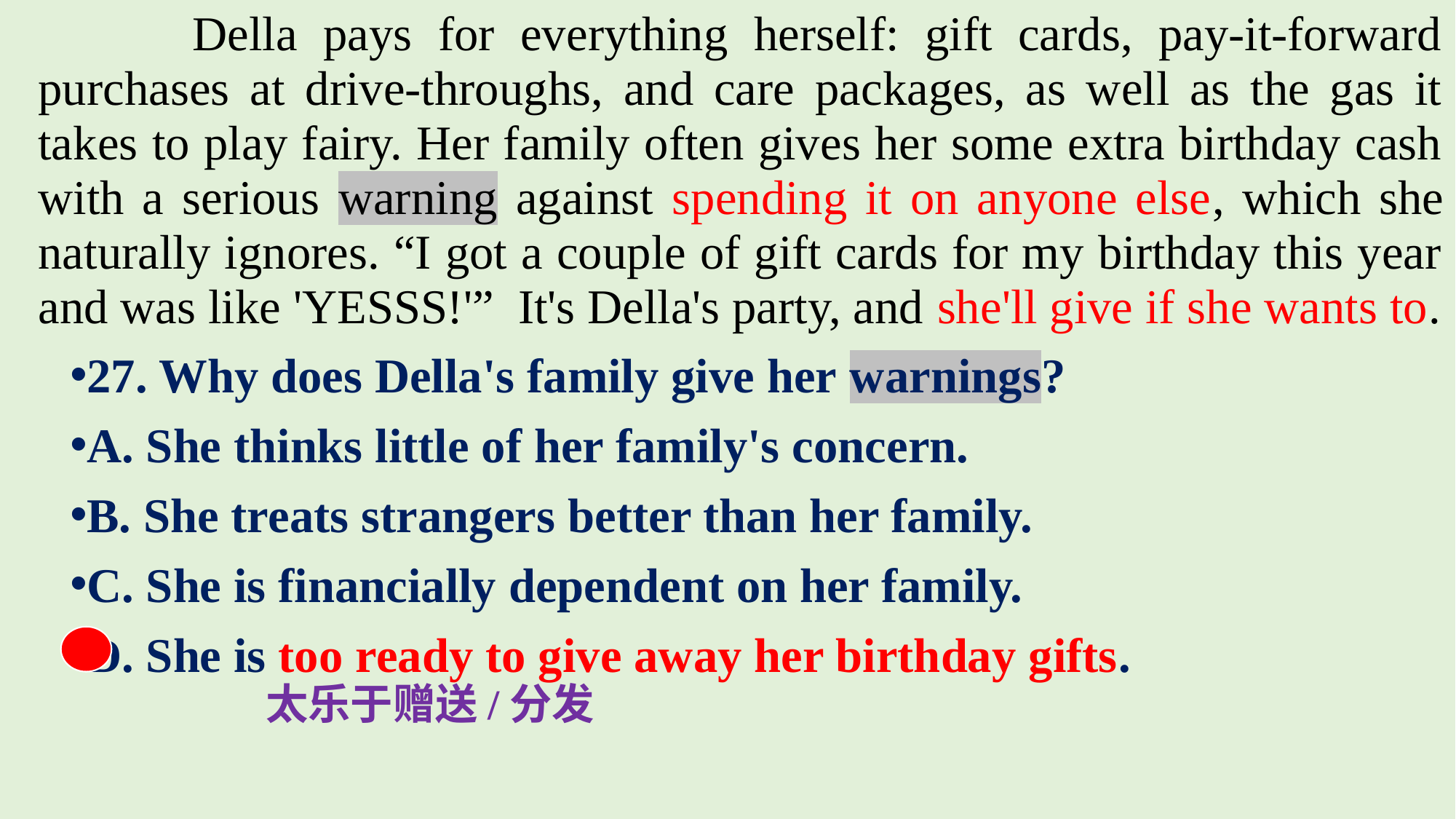

Della pays for everything herself: gift cards, pay-it-forward purchases at drive-throughs, and care packages, as well as the gas it takes to play fairy. Her family often gives her some extra birthday cash with a serious warning against spending it on anyone else, which she naturally ignores. “I got a couple of gift cards for my birthday this year and was like 'YESSS!'”  It's Della's party, and she'll give if she wants to.
27. Why does Della's family give her warnings?
A. She thinks little of her family's concern.
B. She treats strangers better than her family.
C. She is financially dependent on her family.
D. She is too ready to give away her birthday gifts.

太乐于赠送/分发